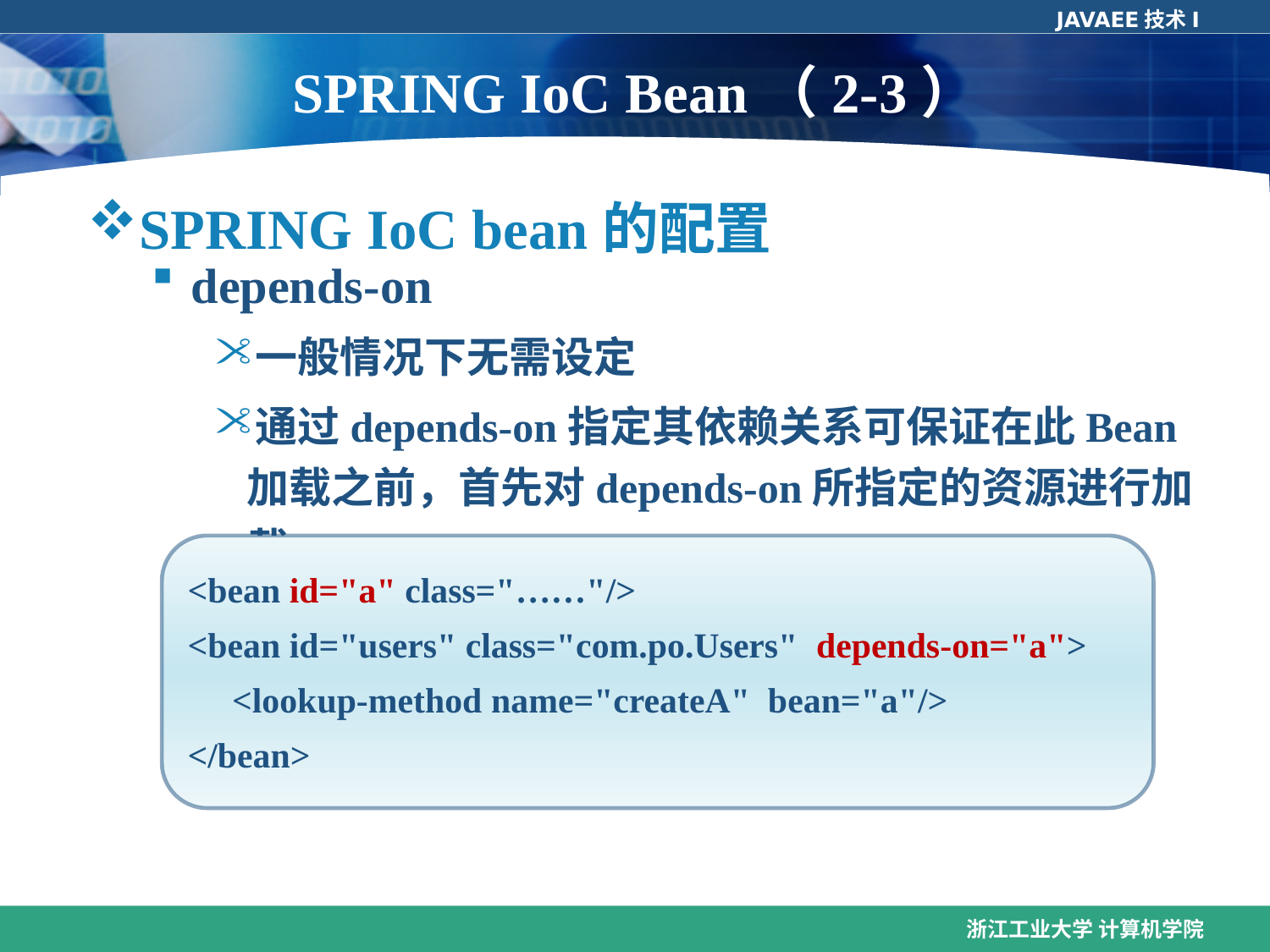

# SPRING IoC Bean（2-3）
SPRING IoC bean的配置
depends-on
一般情况下无需设定
通过depends-on指定其依赖关系可保证在此Bean加载之前，首先对depends-on所指定的资源进行加载
<bean id="a" class="……"/>
<bean id="users" class="com.po.Users"  depends-on="a">
     <lookup-method name="createA"  bean="a"/>
</bean>